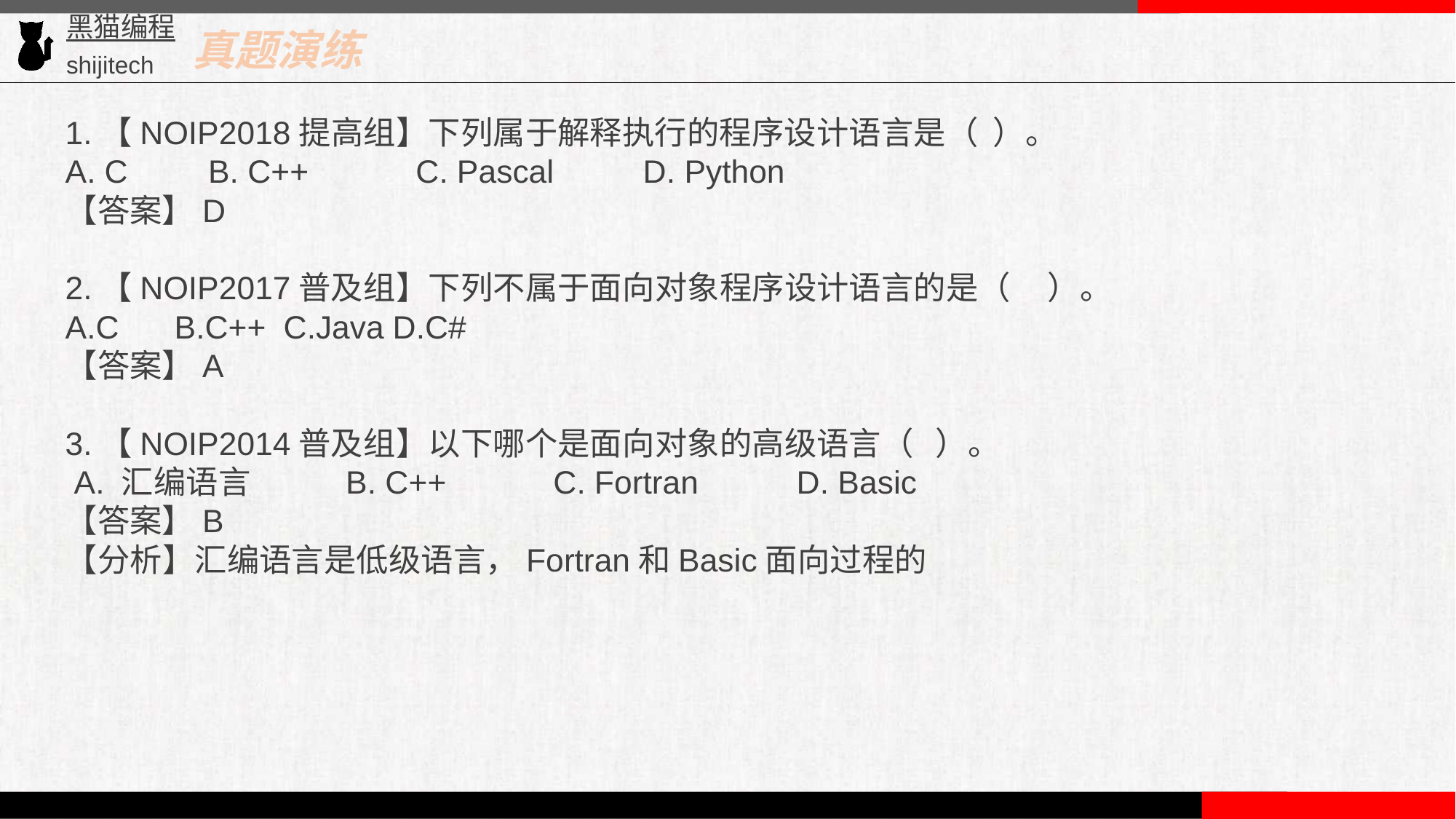

真题演练
1.【NOIP2018提高组】下列属于解释执行的程序设计语言是（  ）。
A. C         B. C++            C. Pascal          D. Python
【答案】D

2.【NOIP2017普及组】下列不属于面向对象程序设计语言的是（	）。
A.C	B.C++	C.Java	D.C#
【答案】A

3.【NOIP2014普及组】以下哪个是面向对象的高级语言（   ）。
 A. 汇编语言            B. C++            C. Fortran           D. Basic
【答案】B
【分析】汇编语言是低级语言，Fortran和Basic面向过程的